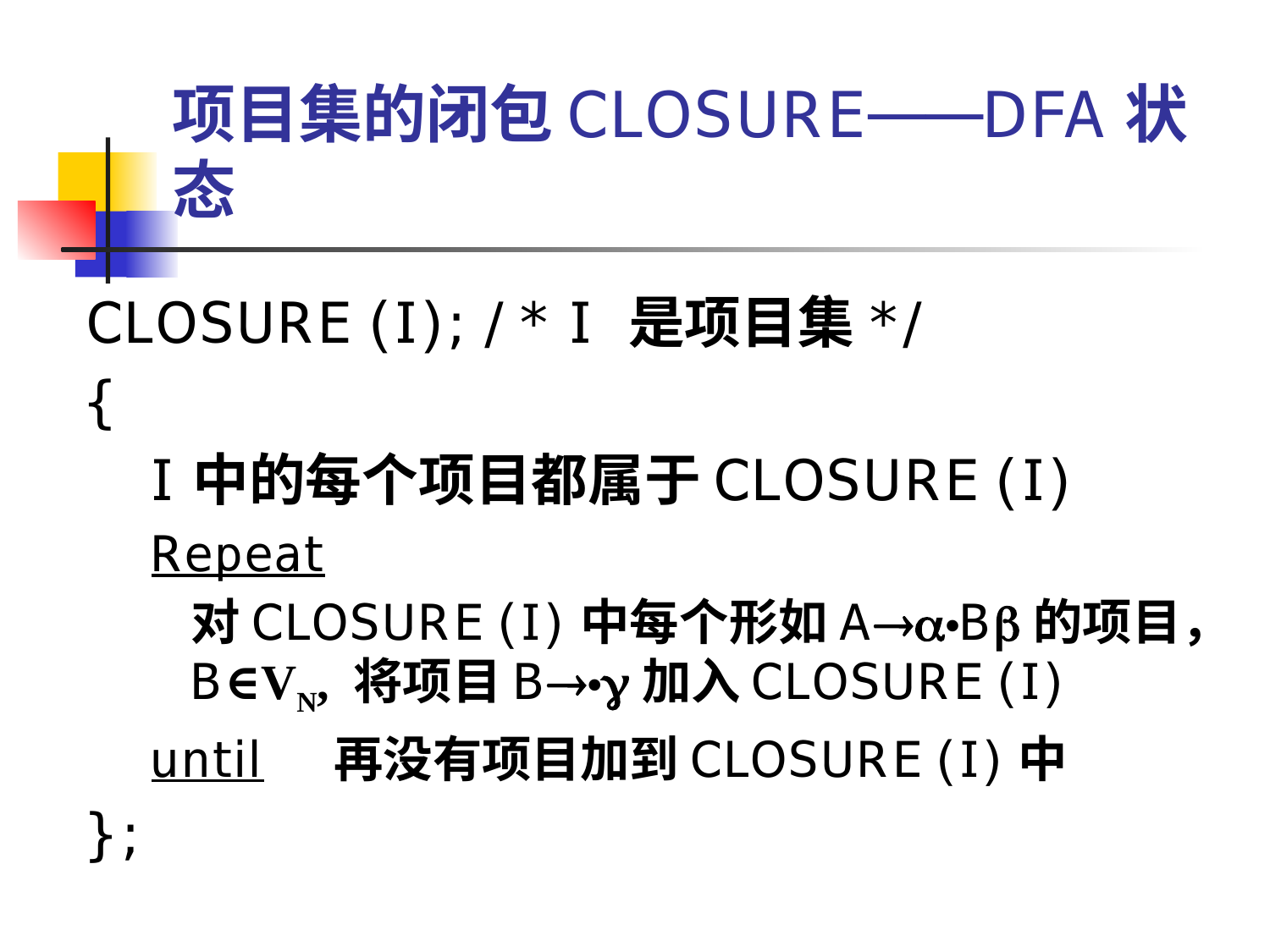

# 项目集的闭包CLOSURE——DFA状态
CLOSURE (I); /* I 是项目集*/
{
 	 I中的每个项目都属于CLOSURE (I)
Repeat
	对CLOSURE (I)中每个形如A→α•Bβ的项目， B∈VN, 将项目B→•γ加入CLOSURE (I)
until    再没有项目加到CLOSURE (I)中
};